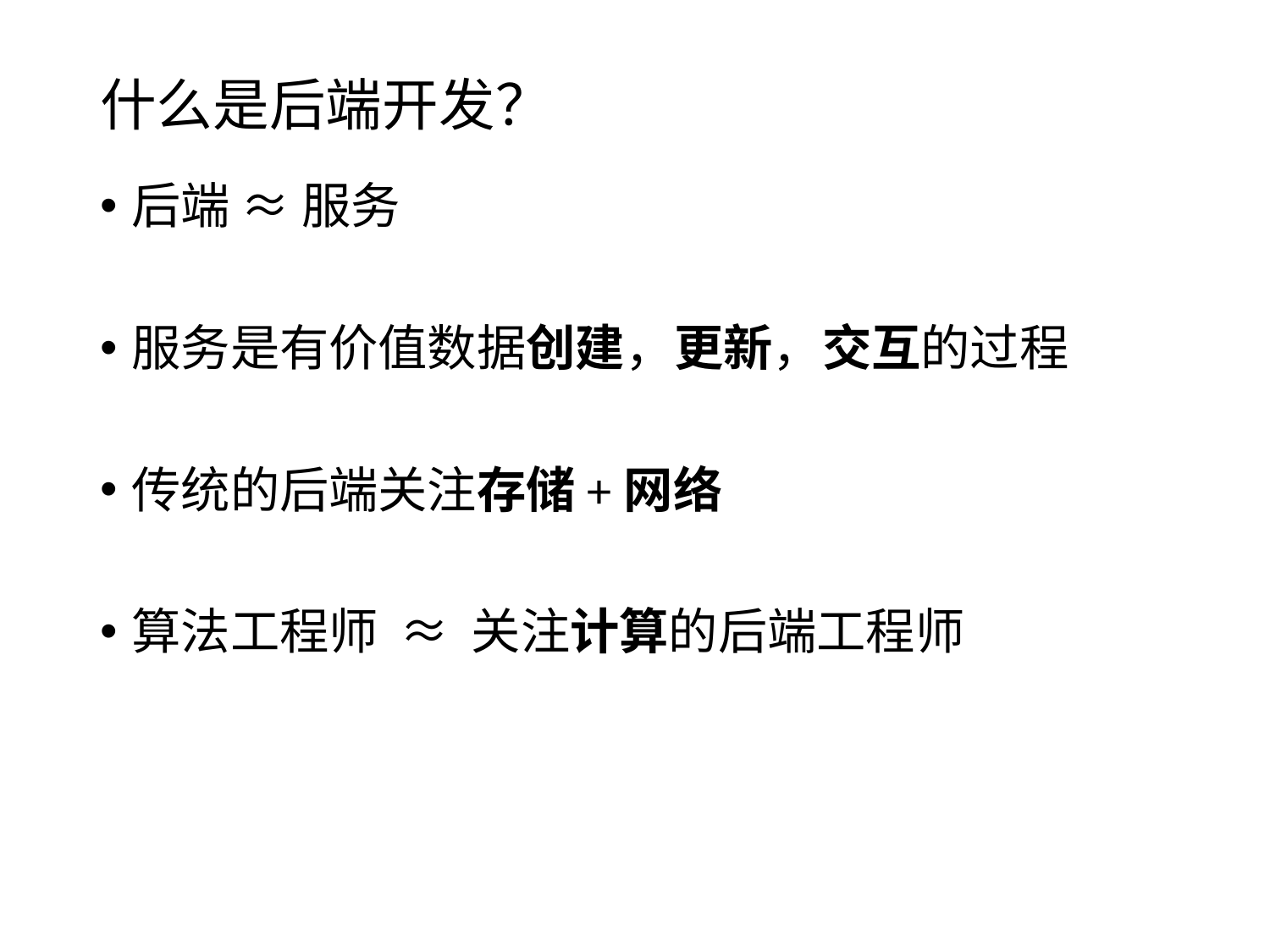

# 什么是后端开发？

后端 ≈ 服务

服务是有价值数据创建，更新，交互的过程

传统的后端关注存储+网络

算法工程师  ≈  关注计算的后端工程师